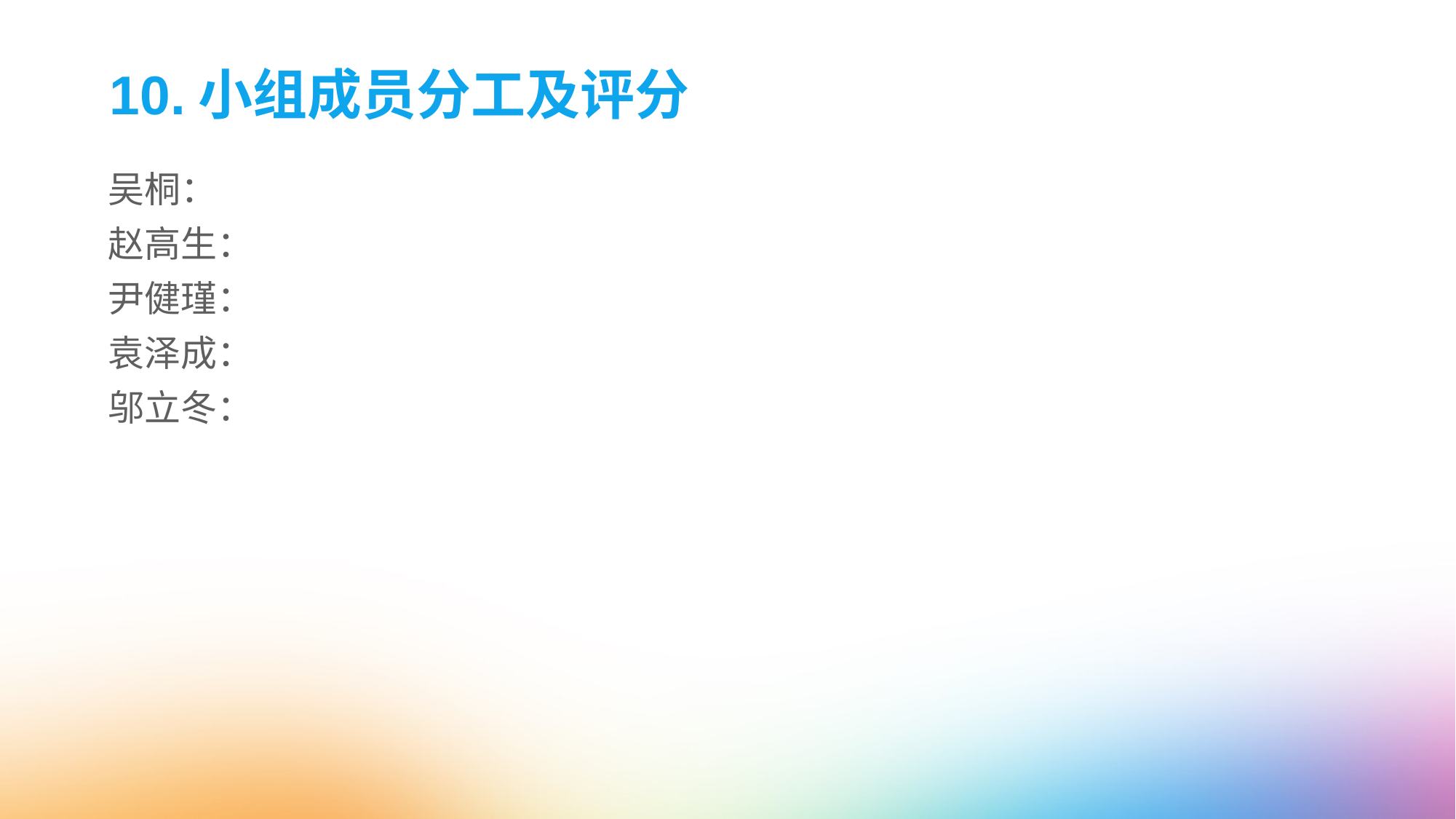

# 10.小组成员分工及评分
吴桐：
赵高生：
尹健瑾：
袁泽成：
邬立冬：